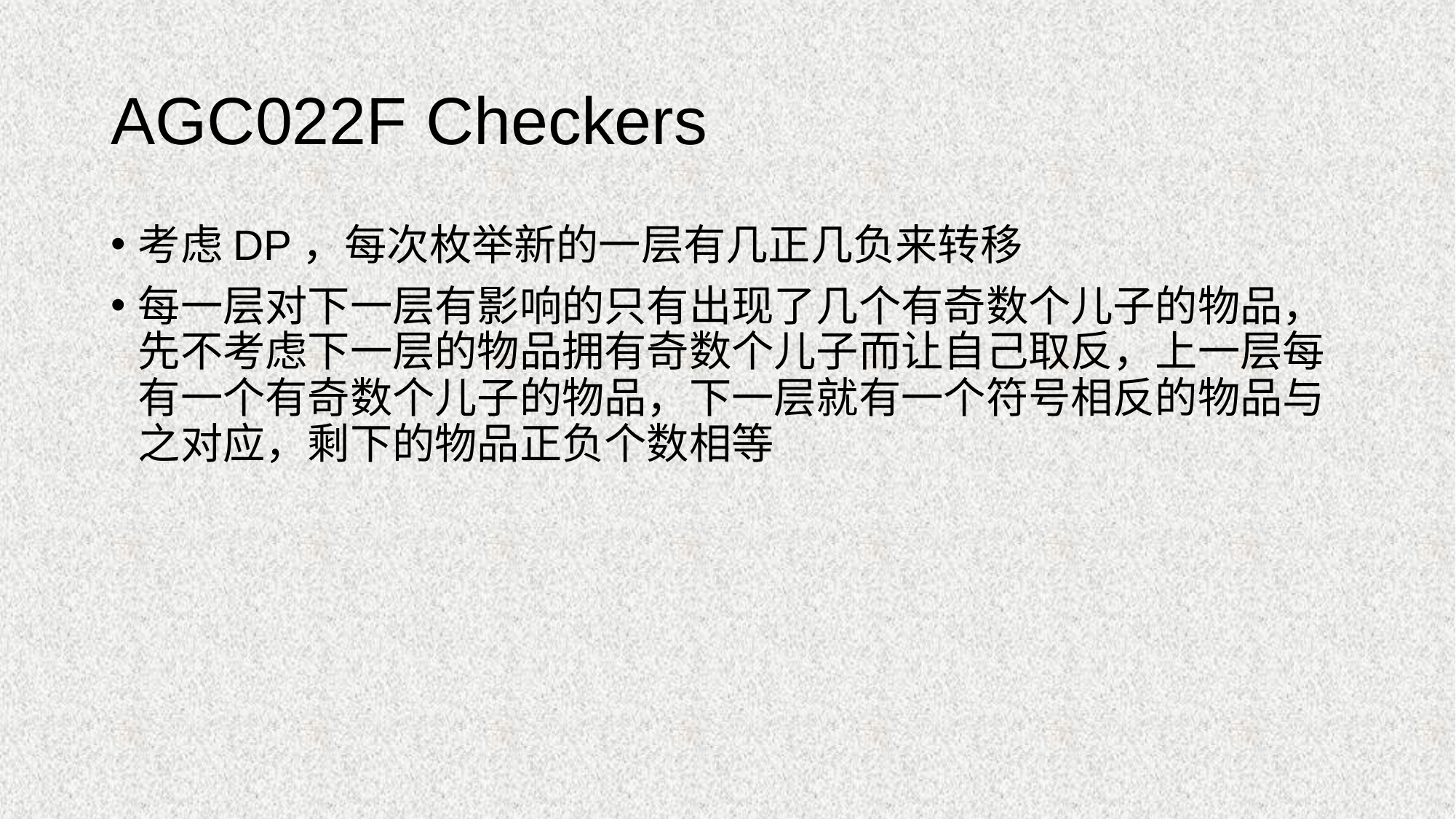

# AGC022F Checkers
考虑DP，每次枚举新的一层有几正几负来转移
每一层对下一层有影响的只有出现了几个有奇数个儿子的物品，先不考虑下一层的物品拥有奇数个儿子而让自己取反，上一层每有一个有奇数个儿子的物品，下一层就有一个符号相反的物品与之对应，剩下的物品正负个数相等